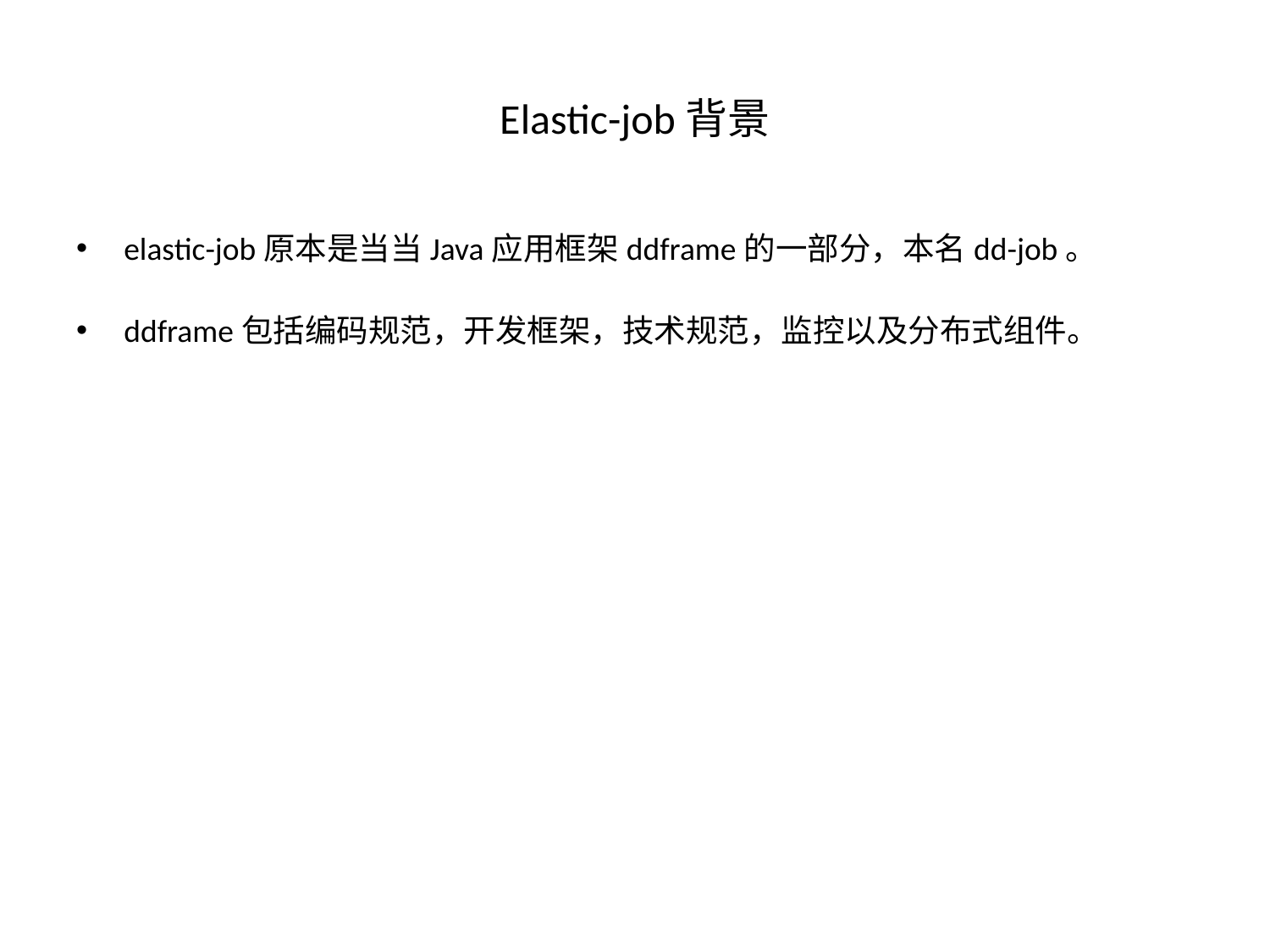

# Elastic-job背景
elastic-job原本是当当Java应用框架ddframe的一部分，本名dd-job。
ddframe包括编码规范，开发框架，技术规范，监控以及分布式组件。